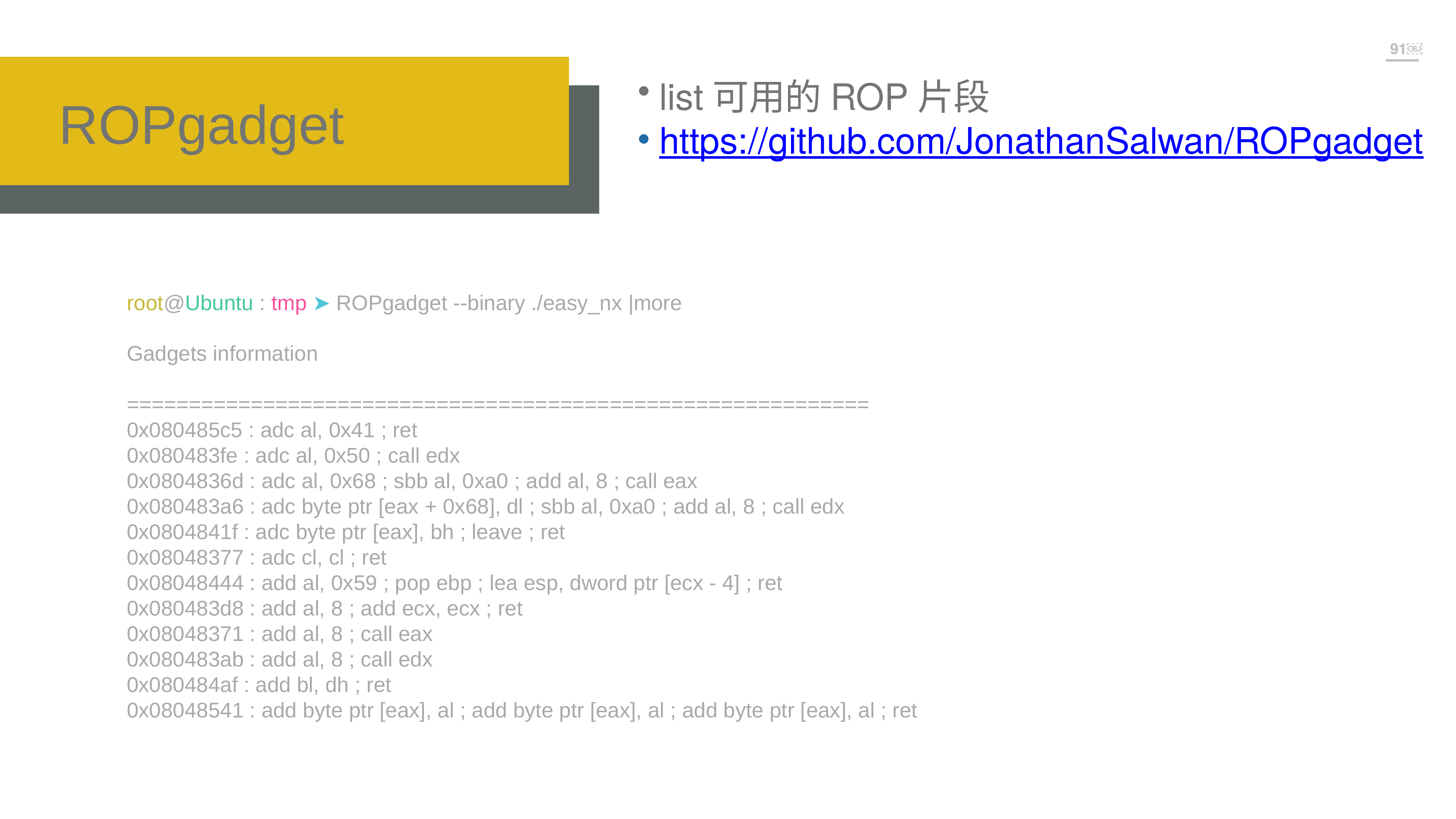

91￼
91￼
list可用的ROP片段
https://github.com/JonathanSalwan/ROPgadget
ROPgadget
root@Ubuntu : tmp ➤ ROPgadget --binary ./easy_nx |more
Gadgets information
============================================================
0x080485c5 : adc al, 0x41 ; ret
0x080483fe : adc al, 0x50 ; call edx
0x0804836d : adc al, 0x68 ; sbb al, 0xa0 ; add al, 8 ; call eax
0x080483a6 : adc byte ptr [eax + 0x68], dl ; sbb al, 0xa0 ; add al, 8 ; call edx
0x0804841f : adc byte ptr [eax], bh ; leave ; ret
0x08048377 : adc cl, cl ; ret
0x08048444 : add al, 0x59 ; pop ebp ; lea esp, dword ptr [ecx - 4] ; ret
0x080483d8 : add al, 8 ; add ecx, ecx ; ret
0x08048371 : add al, 8 ; call eax
0x080483ab : add al, 8 ; call edx
0x080484af : add bl, dh ; ret
0x08048541 : add byte ptr [eax], al ; add byte ptr [eax], al ; add byte ptr [eax], al ; ret